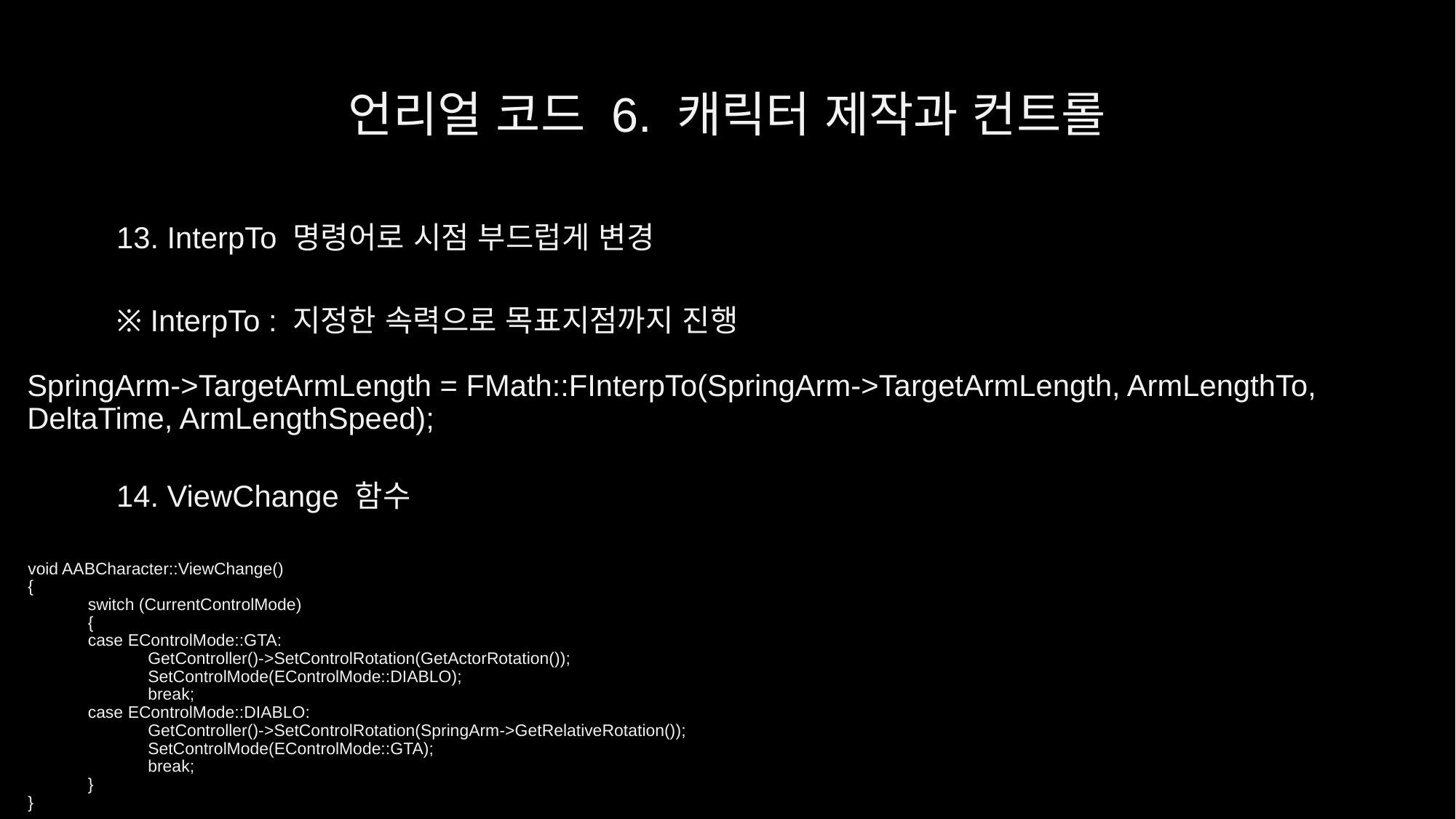

# 언리얼 코드 6. 캐릭터 제작과 컨트롤
13. InterpTo 명령어로 시점 부드럽게 변경
※ InterpTo : 지정한 속력으로 목표지점까지 진행
SpringArm->TargetArmLength = FMath::FInterpTo(SpringArm->TargetArmLength, ArmLengthTo, DeltaTime, ArmLengthSpeed);
14. ViewChange 함수
void AABCharacter::ViewChange()
{
	switch (CurrentControlMode)
	{
	case EControlMode::GTA:
		GetController()->SetControlRotation(GetActorRotation());
		SetControlMode(EControlMode::DIABLO);
		break;
	case EControlMode::DIABLO:
		GetController()->SetControlRotation(SpringArm->GetRelativeRotation());
		SetControlMode(EControlMode::GTA);
		break;
	}
}